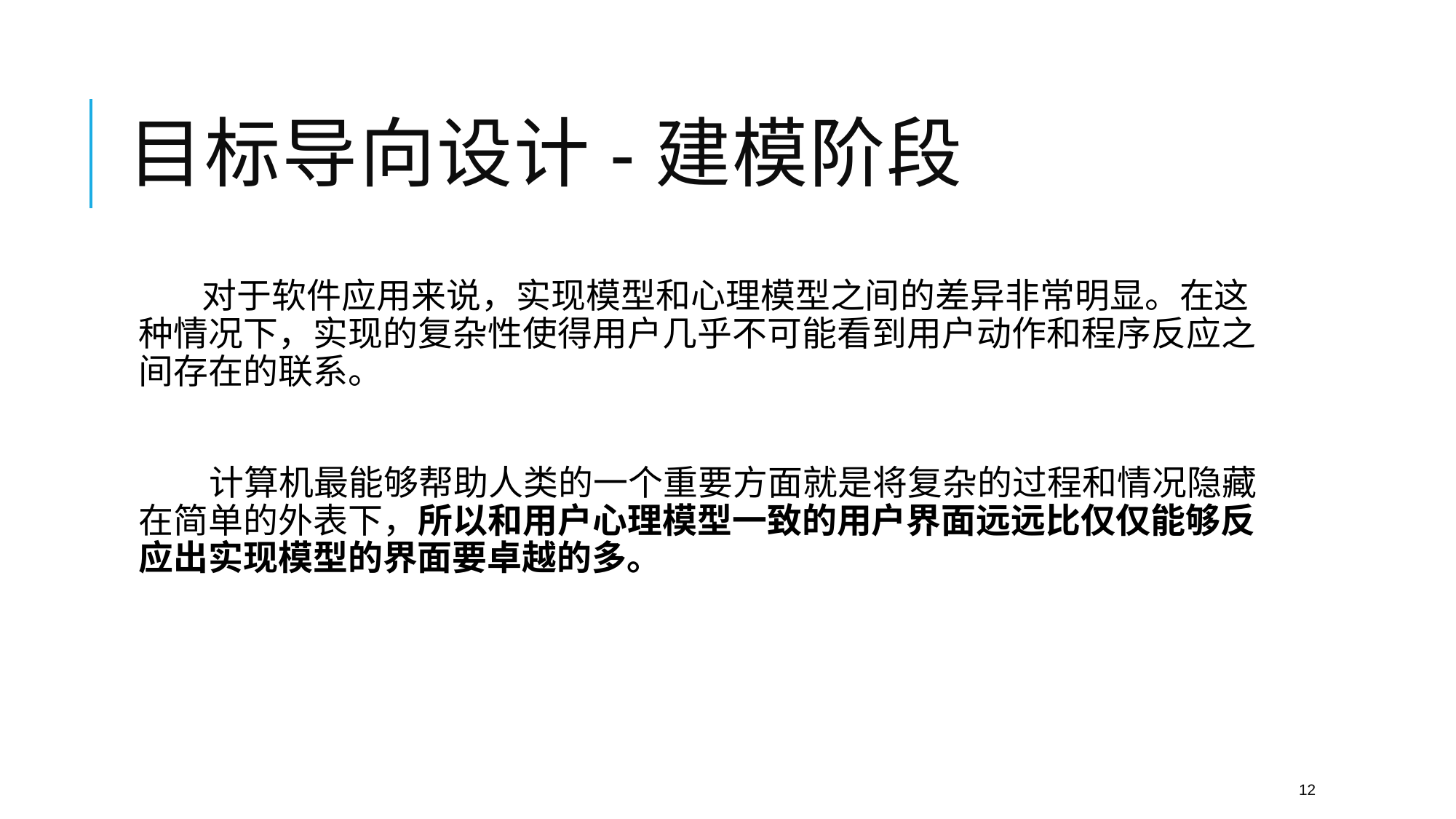

12
# 目标导向设计-建模阶段
       对于软件应用来说，实现模型和心理模型之间的差异非常明显。在这种情况下，实现的复杂性使得用户几乎不可能看到用户动作和程序反应之间存在的联系。

        计算机最能够帮助人类的一个重要方面就是将复杂的过程和情况隐藏在简单的外表下，所以和用户心理模型一致的用户界面远远比仅仅能够反应出实现模型的界面要卓越的多。